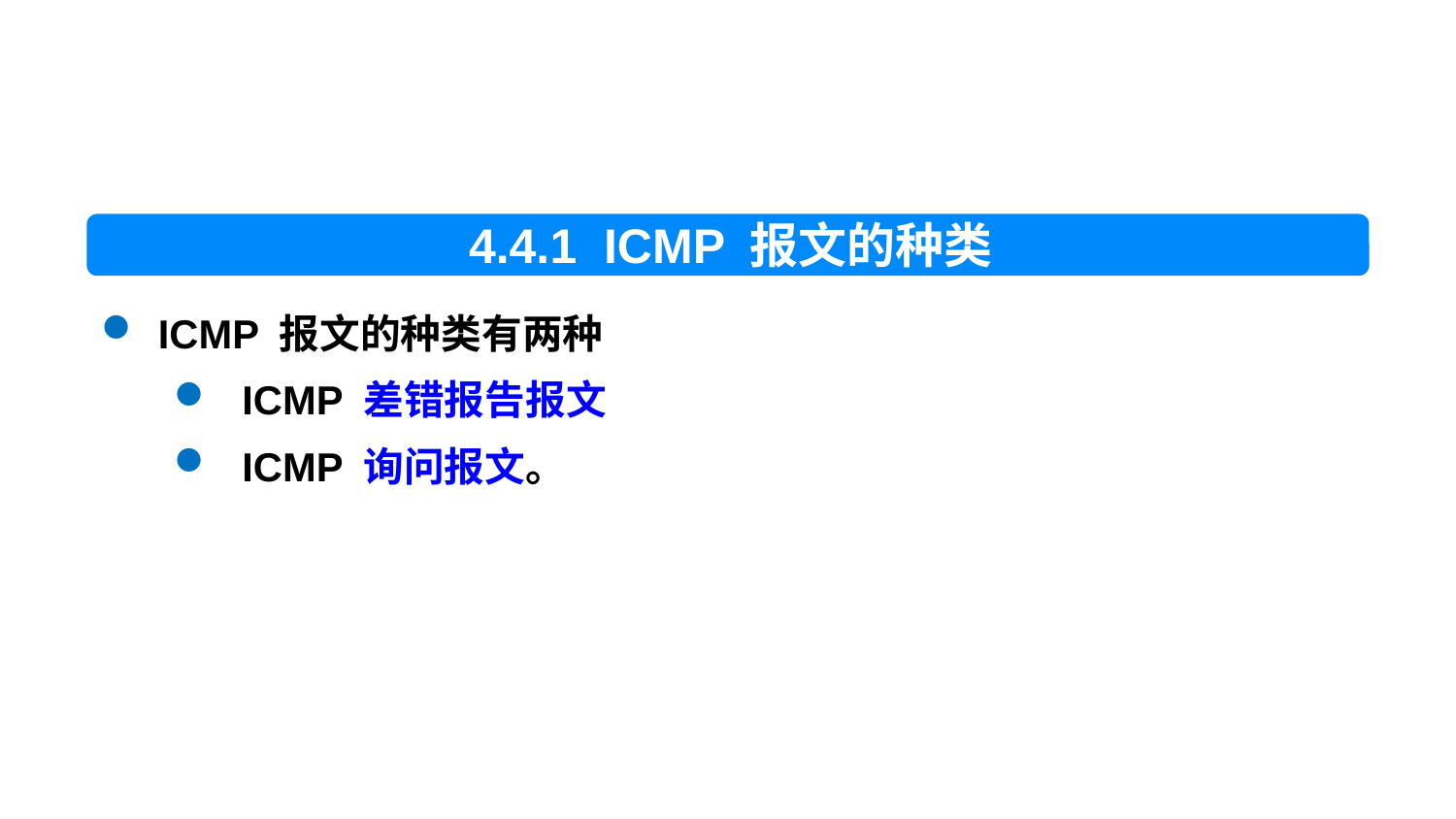

4.4.1  ICMP 报文的种类

ICMP 报文的种类有两种
 ICMP 差错报告报文
 ICMP 询问报文。
132